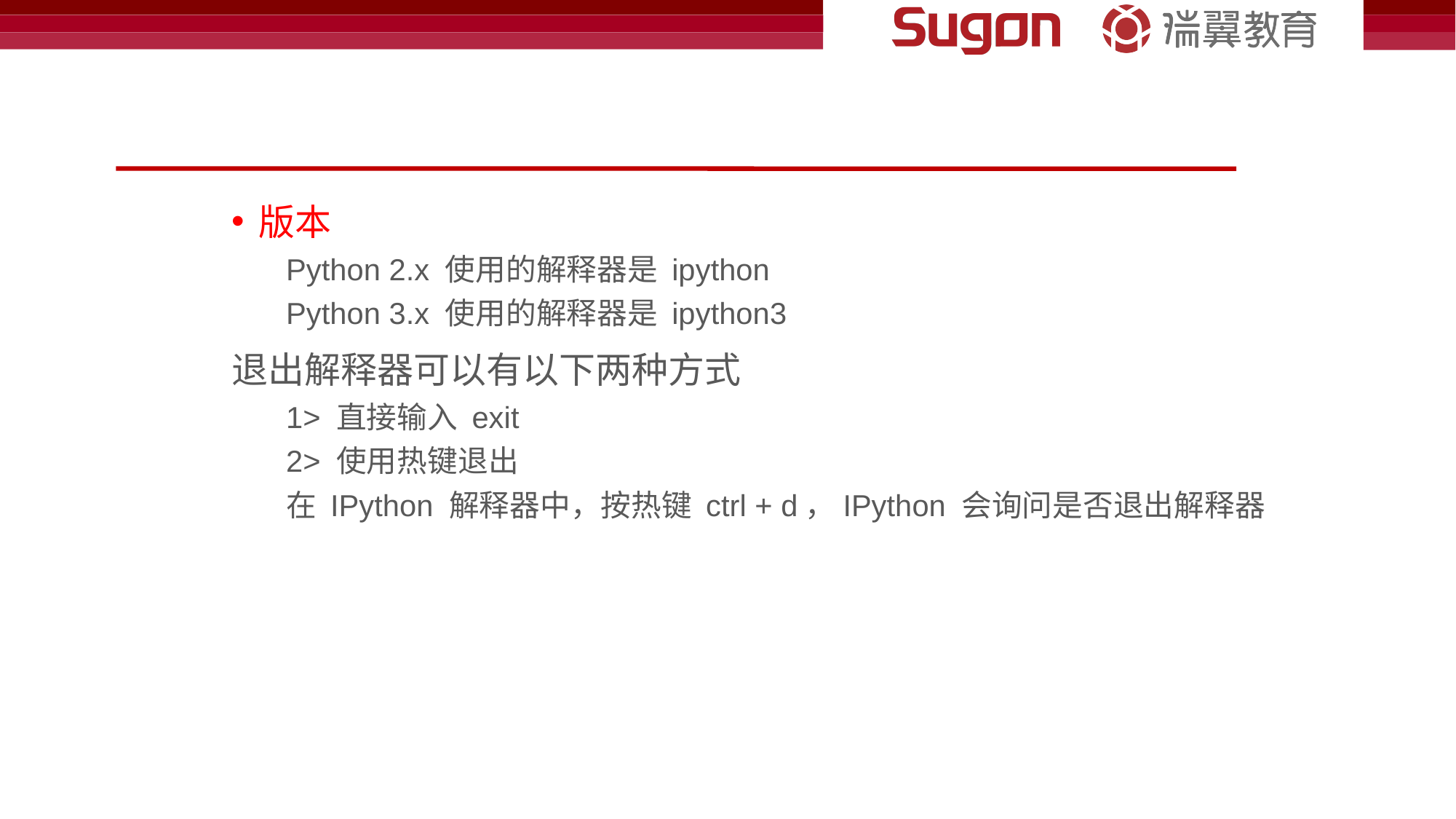

#
版本
Python 2.x 使用的解释器是 ipython
Python 3.x 使用的解释器是 ipython3
退出解释器可以有以下两种方式
1> 直接输入 exit
2> 使用热键退出
在 IPython 解释器中，按热键 ctrl + d，IPython 会询问是否退出解释器